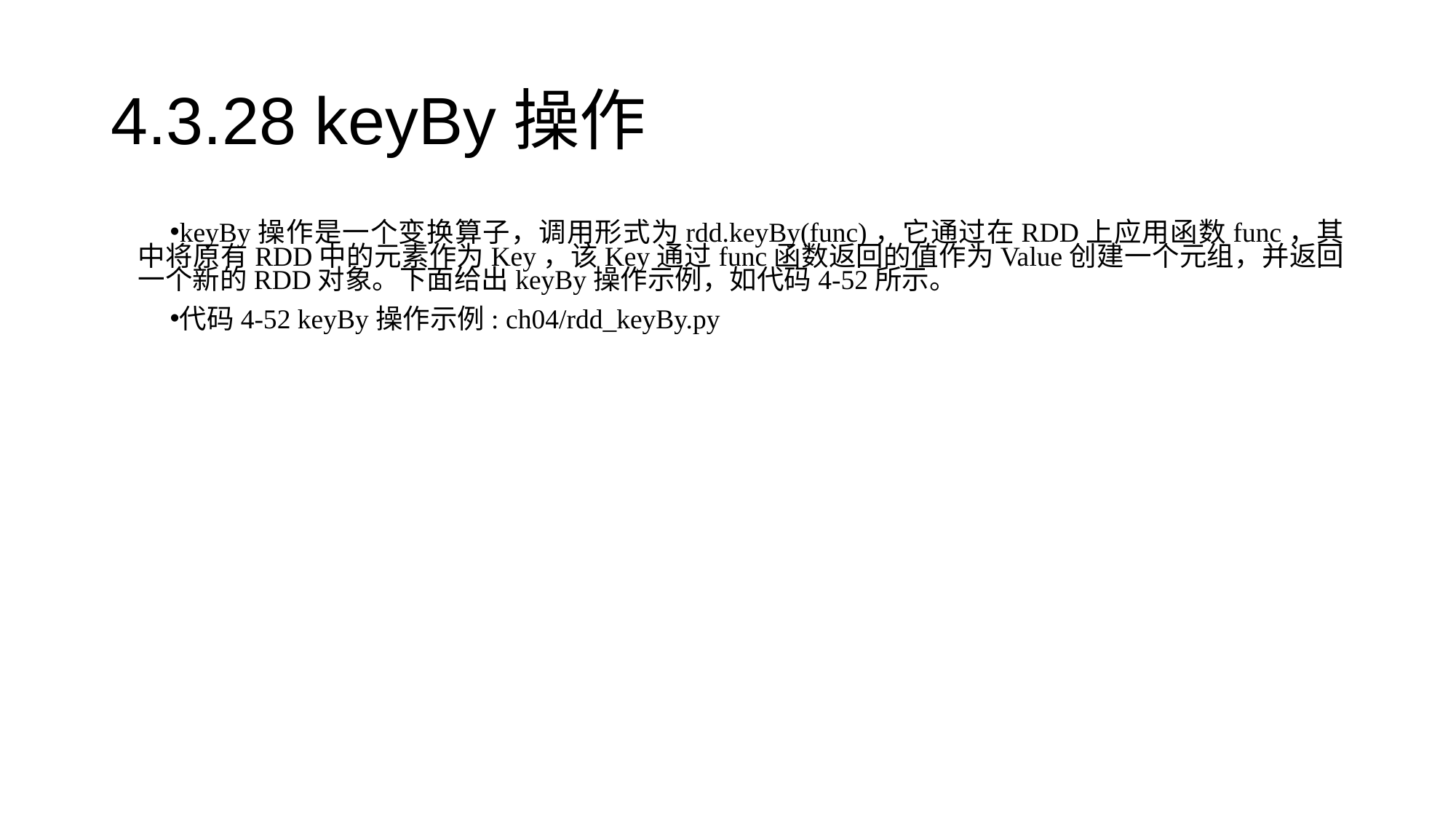

# 4.3.28 keyBy操作
keyBy操作是一个变换算子，调用形式为rdd.keyBy(func)，它通过在RDD上应用函数func，其中将原有RDD中的元素作为Key，该Key通过func函数返回的值作为Value创建一个元组，并返回一个新的RDD对象。下面给出keyBy操作示例，如代码4-52所示。
代码4-52 keyBy操作示例: ch04/rdd_keyBy.py